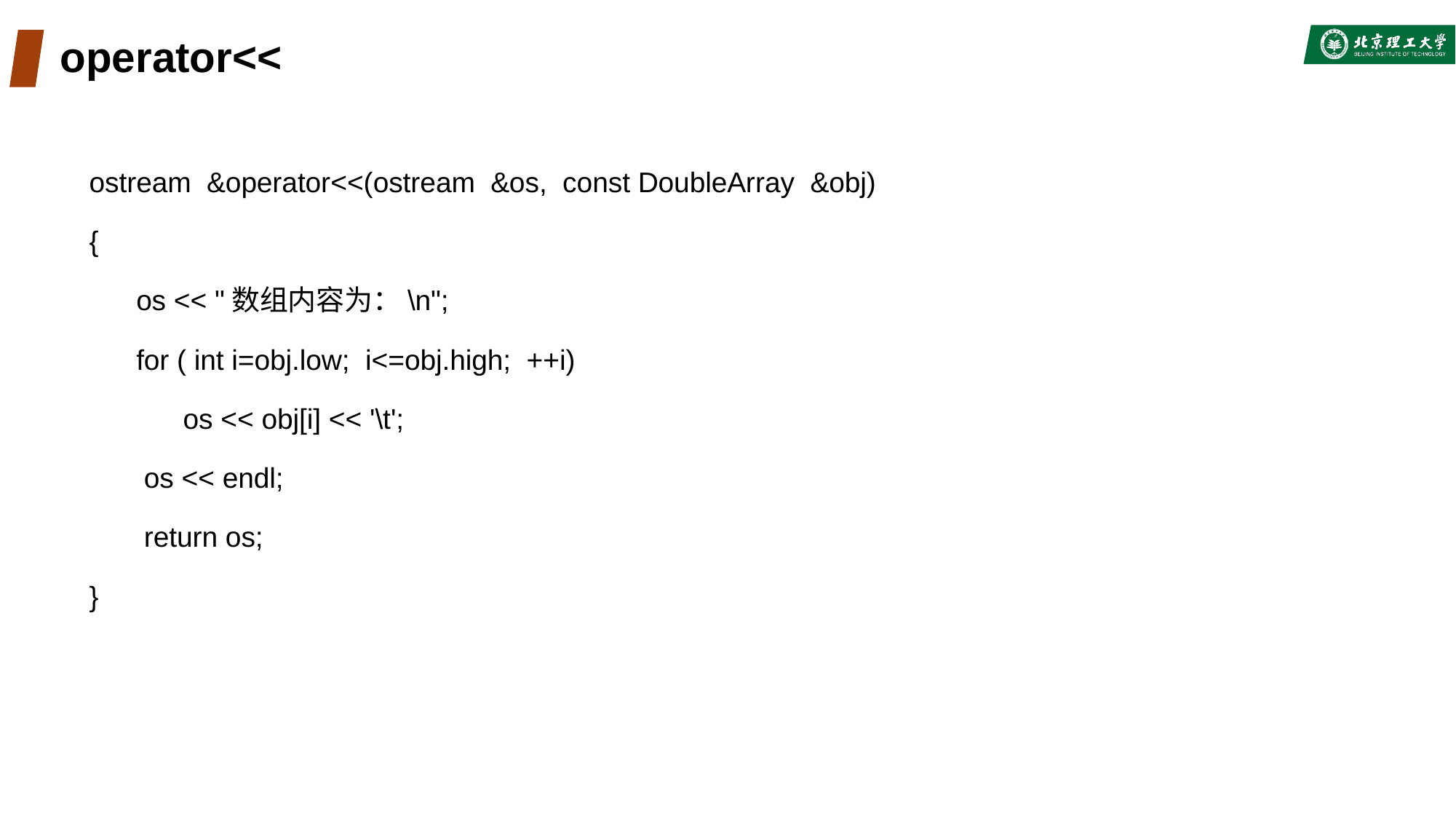

# operator<<
ostream  &operator<<(ostream  &os,  const DoubleArray  &obj)
{
      os << "数组内容为：\n";
      for ( int i=obj.low;  i<=obj.high;  ++i)
            os << obj[i] << '\t';
       os << endl;
       return os;
}